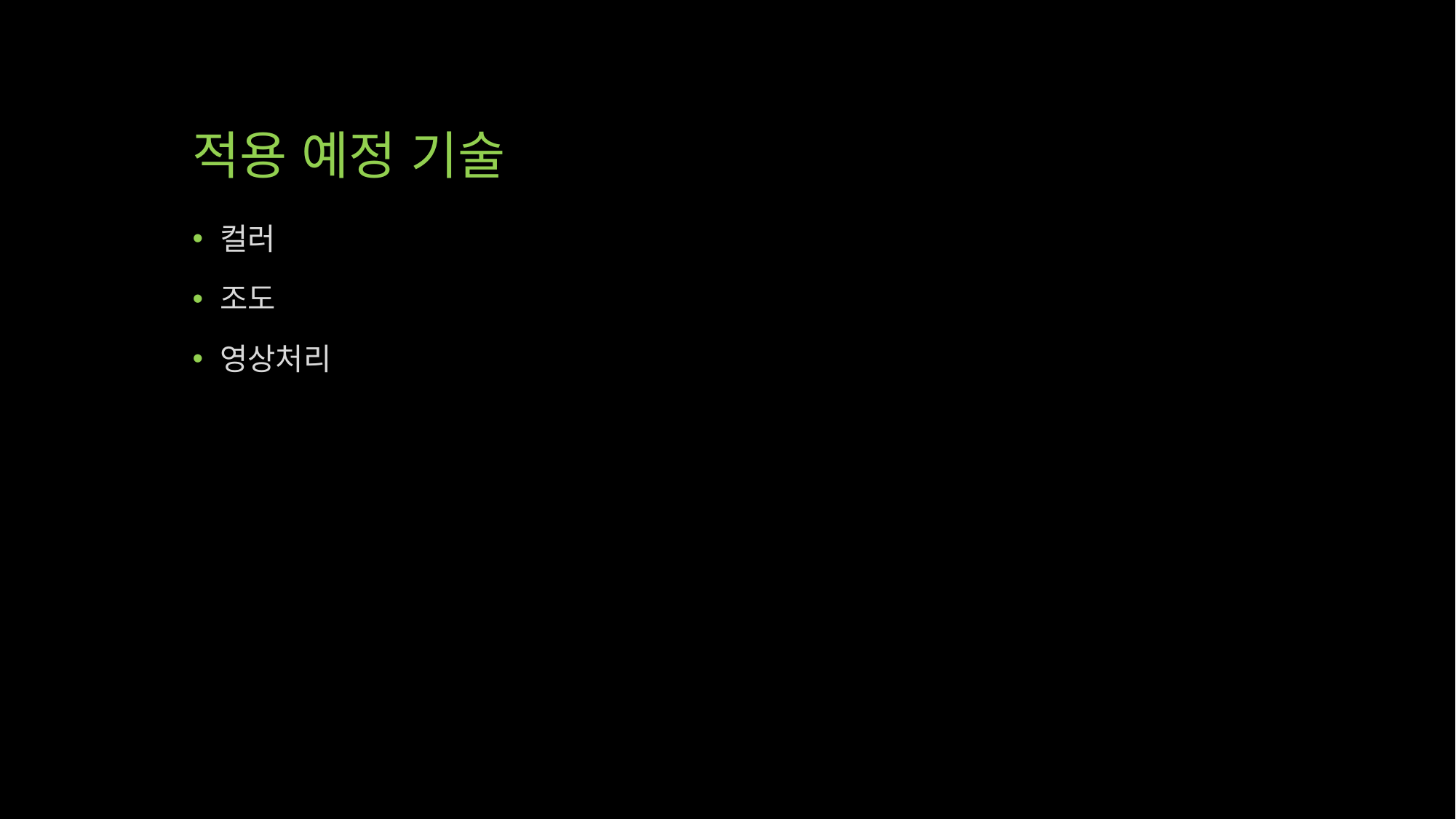

# 적용 예정 기술
컬러
조도
영상처리